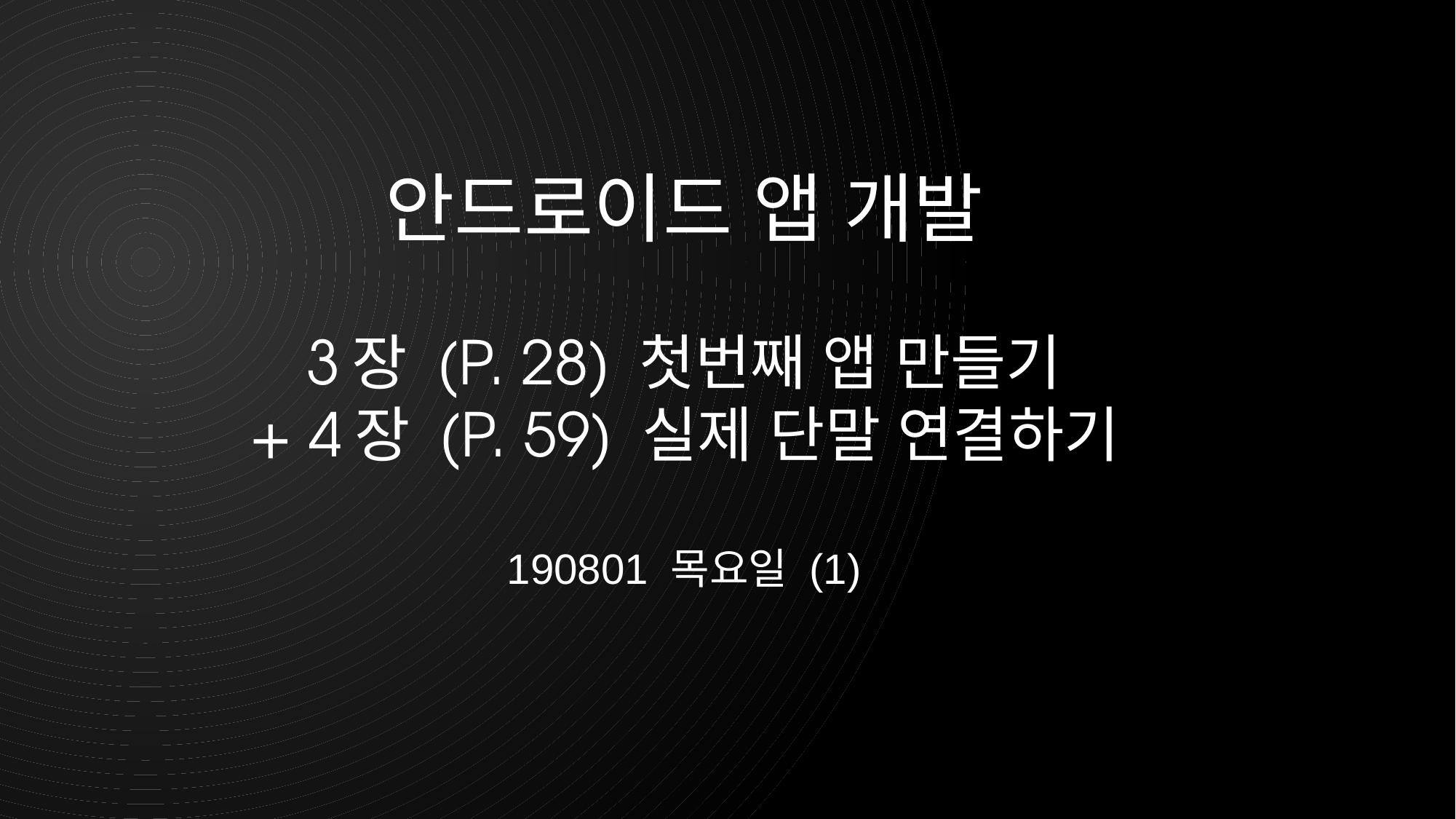

# 안드로이드 앱 개발 3장 (p. 28) 첫번째 앱 만들기 + 4장 (P. 59) 실제 단말 연결하기

190801 목요일 (1)